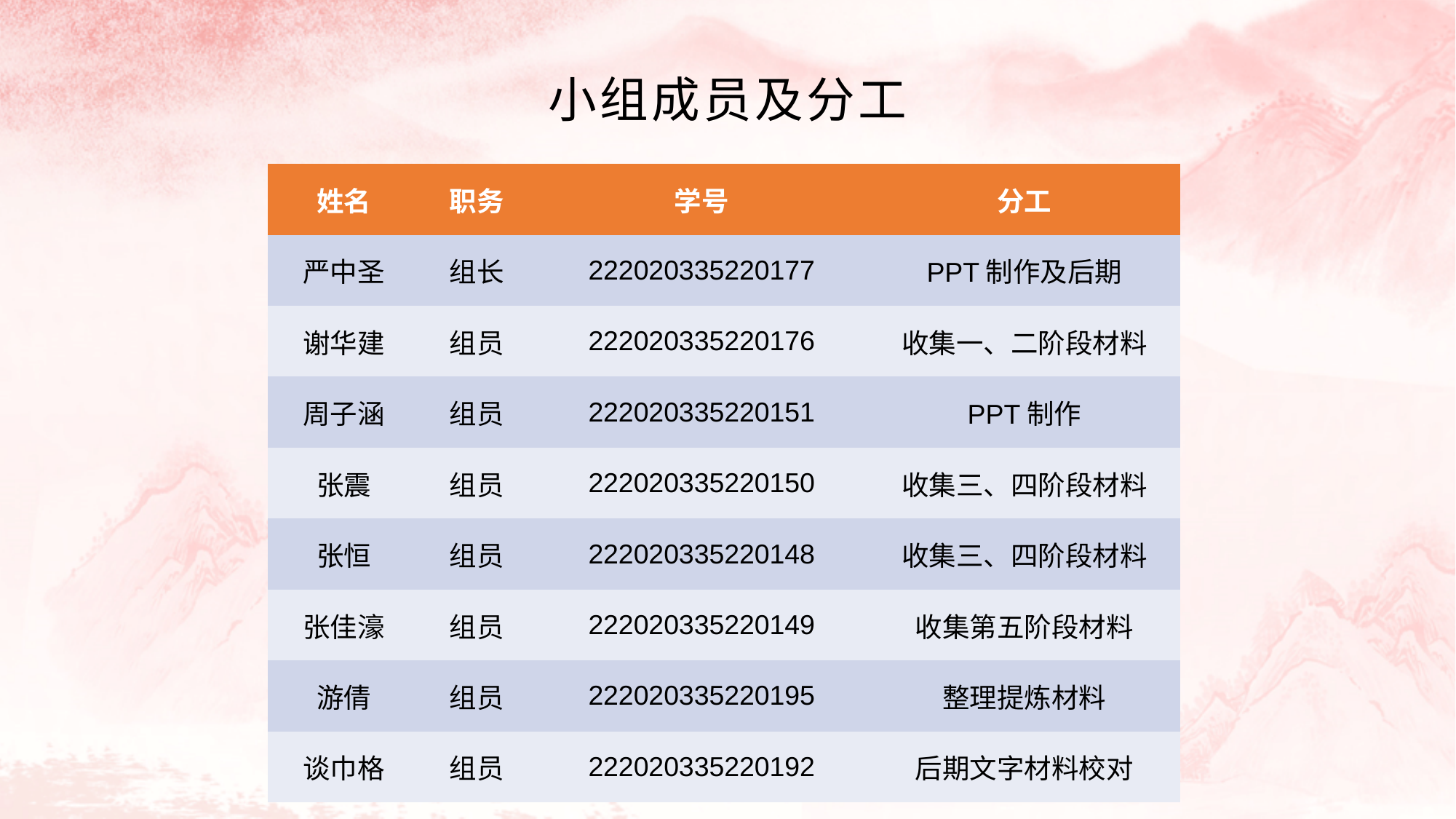

小组成员及分工
| 姓名 | 职务 | 学号 | 分工 |
| --- | --- | --- | --- |
| 严中圣 | 组长 | 222020335220177 | PPT制作及后期 |
| 谢华建 | 组员 | 222020335220176 | 收集一、二阶段材料 |
| 周子涵 | 组员 | 222020335220151 | PPT制作 |
| 张震 | 组员 | 222020335220150 | 收集三、四阶段材料 |
| 张恒 | 组员 | 222020335220148 | 收集三、四阶段材料 |
| 张佳濠 | 组员 | 222020335220149 | 收集第五阶段材料 |
| 游倩 | 组员 | 222020335220195 | 整理提炼材料 |
| 谈巾格 | 组员 | 222020335220192 | 后期文字材料校对 |